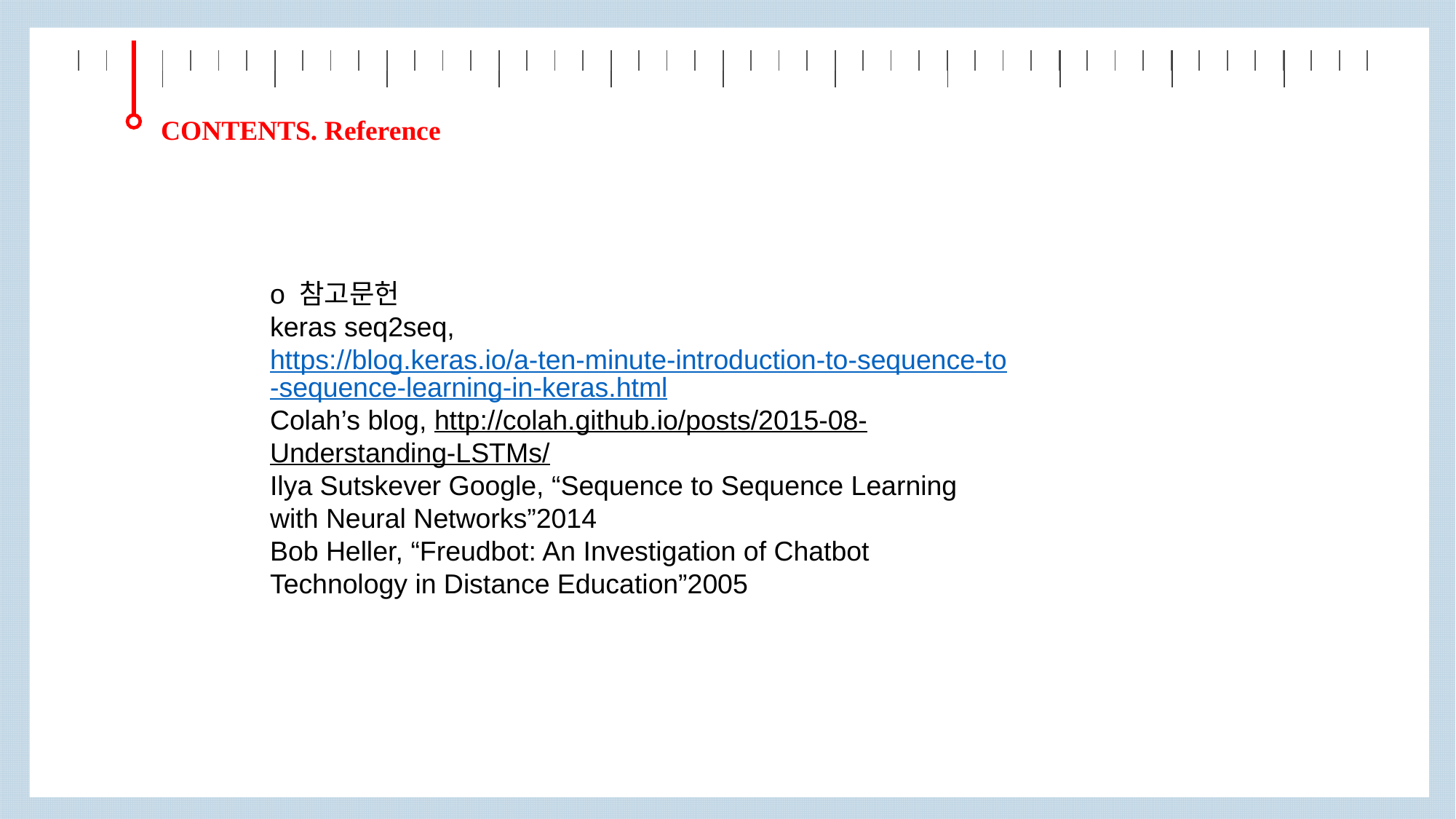

|  |  |  |  |  |  |  |  |  |  |  |  |  |  |  |  |  |  |  |  |  |  |  |  |  |  |  |  |  |  |  |  |  |  |  |  |  |  |  |  |  |  |  |  |  |  |  |  |
| --- | --- | --- | --- | --- | --- | --- | --- | --- | --- | --- | --- | --- | --- | --- | --- | --- | --- | --- | --- | --- | --- | --- | --- | --- | --- | --- | --- | --- | --- | --- | --- | --- | --- | --- | --- | --- | --- | --- | --- | --- | --- | --- | --- | --- | --- | --- | --- |
|  |  |  |  |  |  |  |  |  |  |  |  |
| --- | --- | --- | --- | --- | --- | --- | --- | --- | --- | --- | --- |
CONTENTS. Reference
o 참고문헌
keras seq2seq, https://blog.keras.io/a-ten-minute-introduction-to-sequence-to-sequence-learning-in-keras.html
Colah’s blog, http://colah.github.io/posts/2015-08-Understanding-LSTMs/
Ilya Sutskever Google, “Sequence to Sequence Learning with Neural Networks”2014
Bob Heller, “Freudbot: An Investigation of Chatbot Technology in Distance Education”2005